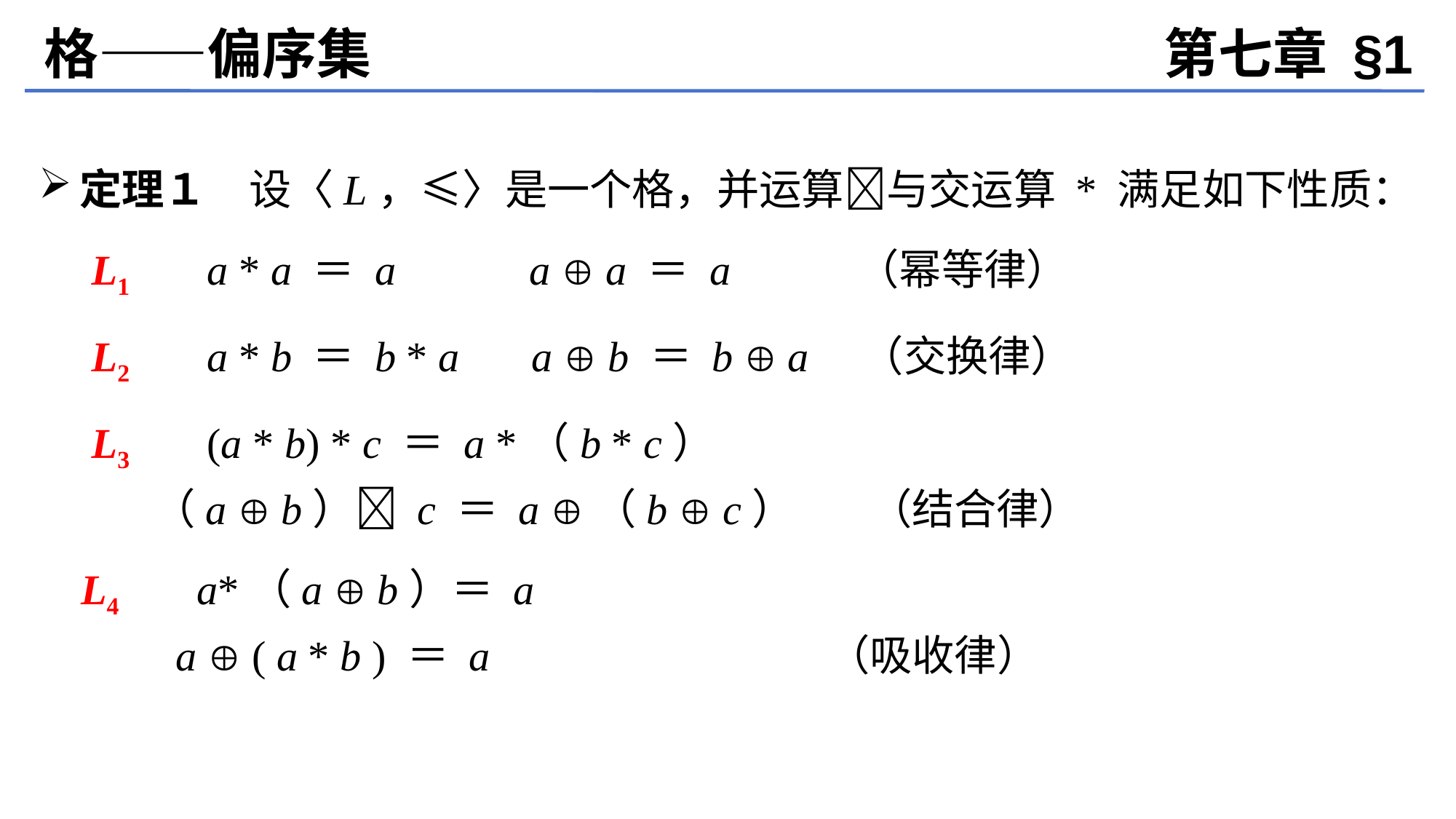

格——偏序集
第七章 §1
定理１　设〈L，≤〉是一个格，并运算⊕与交运算 * 满足如下性质：
     L1　  a * a ＝ a　　   a ⊕ a ＝ a           （幂等律）
     L2　  a * b ＝ b * a　 a ⊕ b ＝ b ⊕ a    （交换律）
     L3　  (a * b) * c ＝ a *（b * c）
           （a ⊕ b）⊕ c ＝ a ⊕（b ⊕ c）        （结合律）
    L4　  a*（a ⊕ b）＝ a
             a ⊕ ( a * b ) ＝ a                               （吸收律）